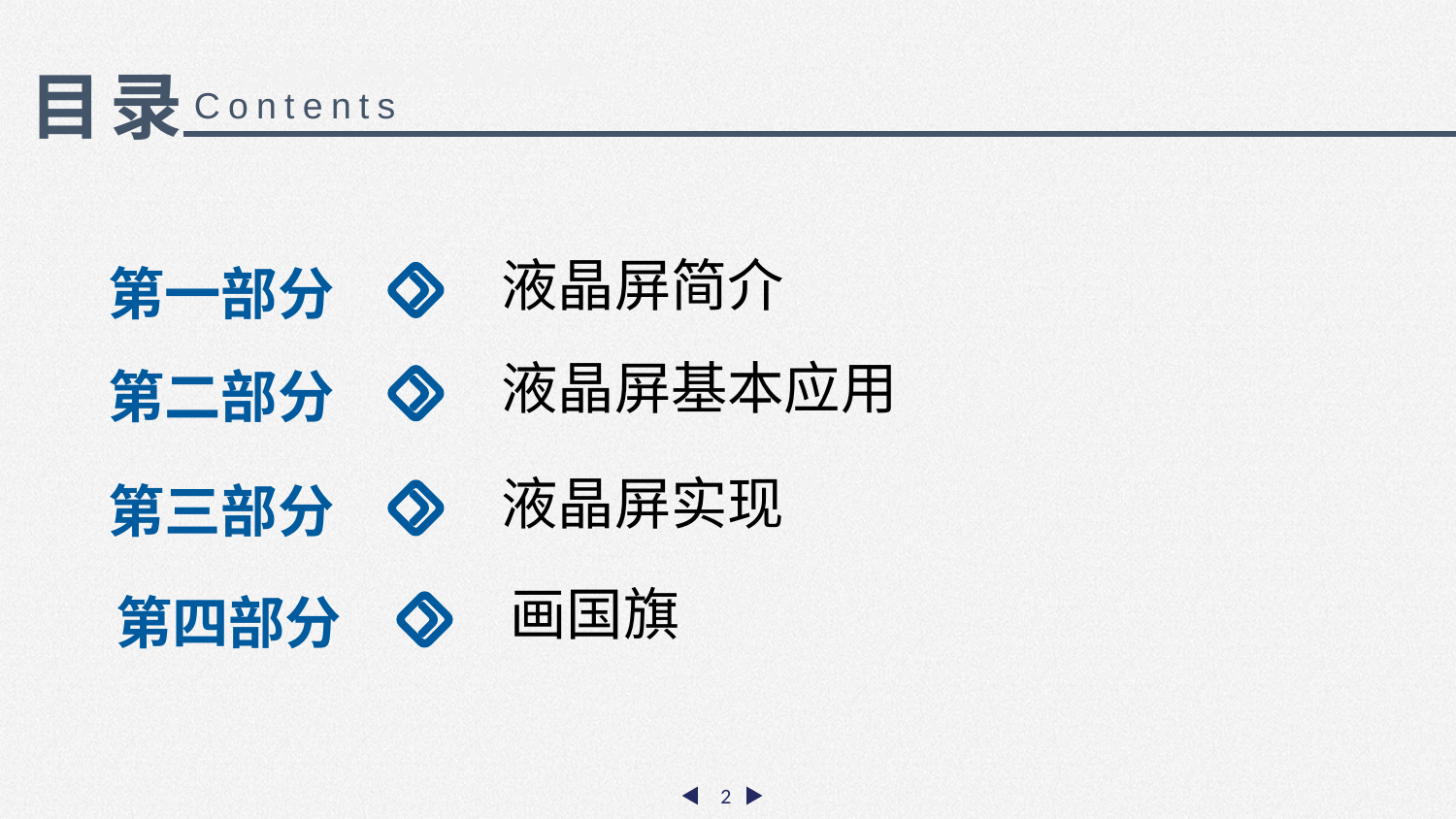

Success Words
目录
Contents
液晶屏简介
第一部分

液晶屏基本应用
第二部分

液晶屏实现
第三部分

画国旗
第四部分

2